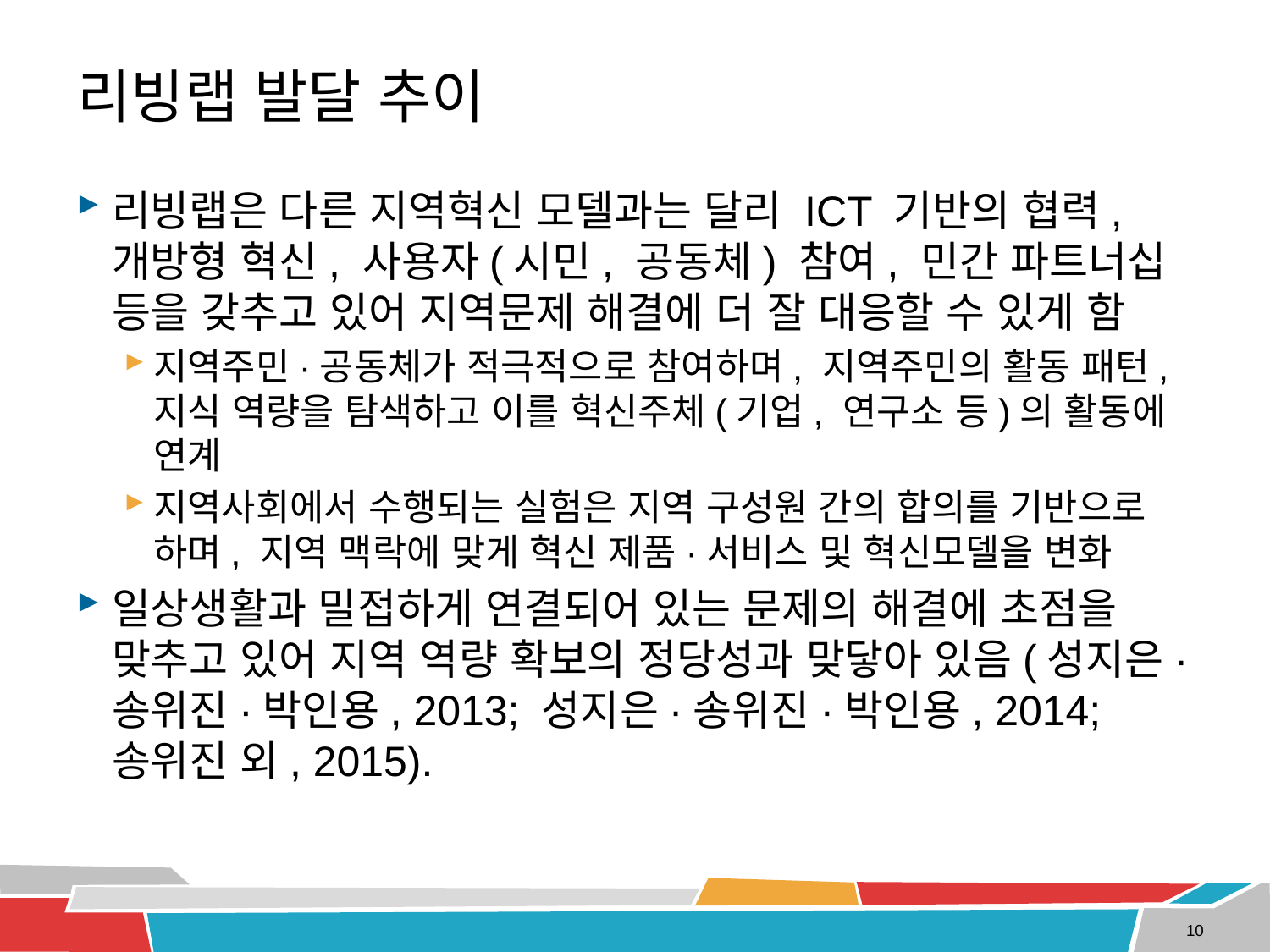

# 리빙랩 발달 추이
리빙랩은 다른 지역혁신 모델과는 달리 ICT 기반의 협력, 개방형 혁신, 사용자(시민, 공동체) 참여, 민간 파트너십 등을 갖추고 있어 지역문제 해결에 더 잘 대응할 수 있게 함
지역주민·공동체가 적극적으로 참여하며, 지역주민의 활동 패턴, 지식 역량을 탐색하고 이를 혁신주체(기업, 연구소 등)의 활동에 연계
지역사회에서 수행되는 실험은 지역 구성원 간의 합의를 기반으로 하며, 지역 맥락에 맞게 혁신 제품·서비스 및 혁신모델을 변화
일상생활과 밀접하게 연결되어 있는 문제의 해결에 초점을 맞추고 있어 지역 역량 확보의 정당성과 맞닿아 있음(성지은·송위진·박인용, 2013; 성지은·송위진·박인용, 2014; 송위진 외, 2015).

10